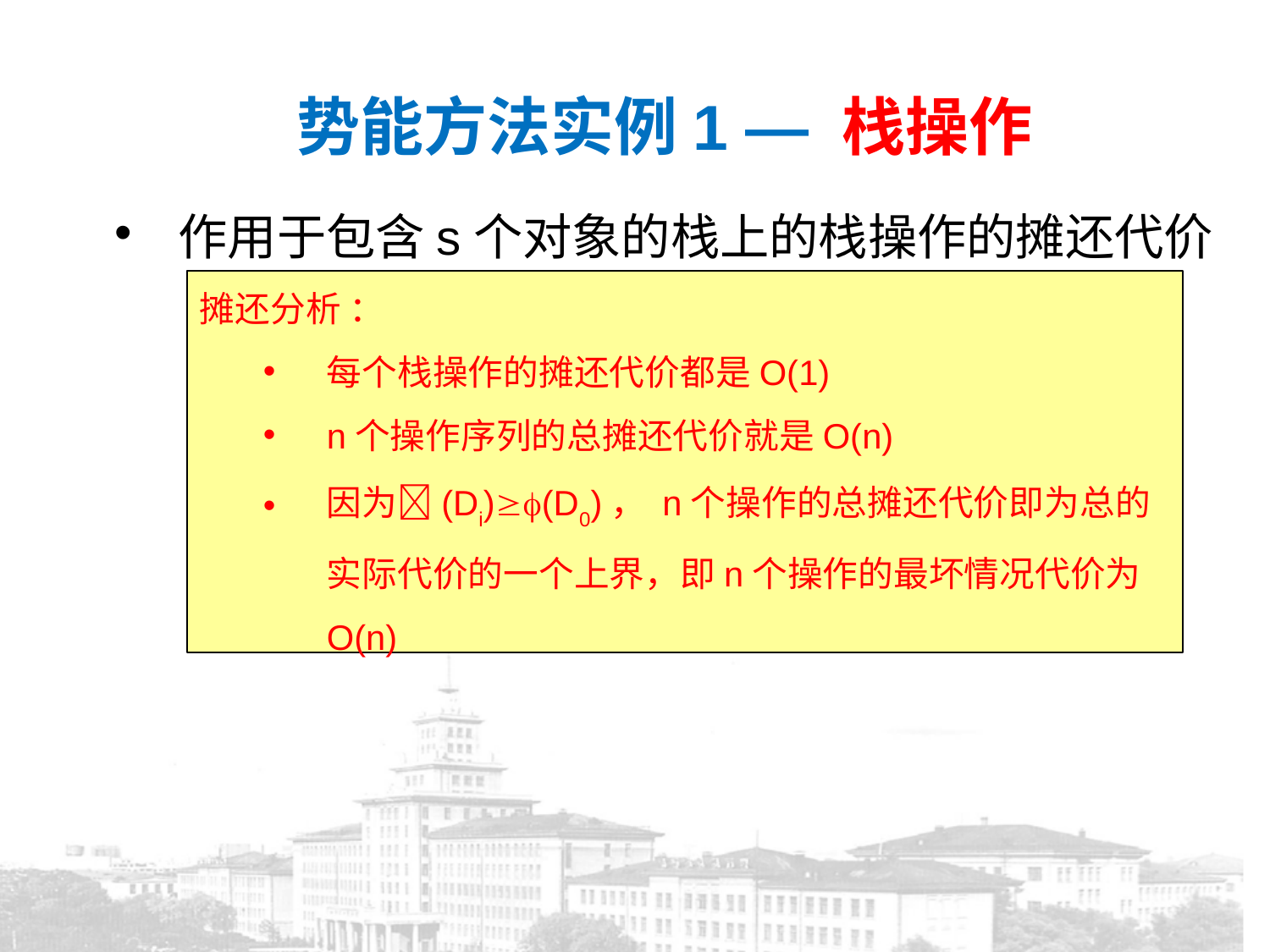

# 势能方法实例1 — 栈操作
作用于包含s个对象的栈上的栈操作的摊还代价
摊还分析 ：
每个栈操作的摊还代价都是O(1)
n个操作序列的总摊还代价就是O(n)
因为φ(Di)≥φ(D0)， n个操作的总摊还代价即为总的实际代价的一个上界，即n个操作的最坏情况代价为O(n)